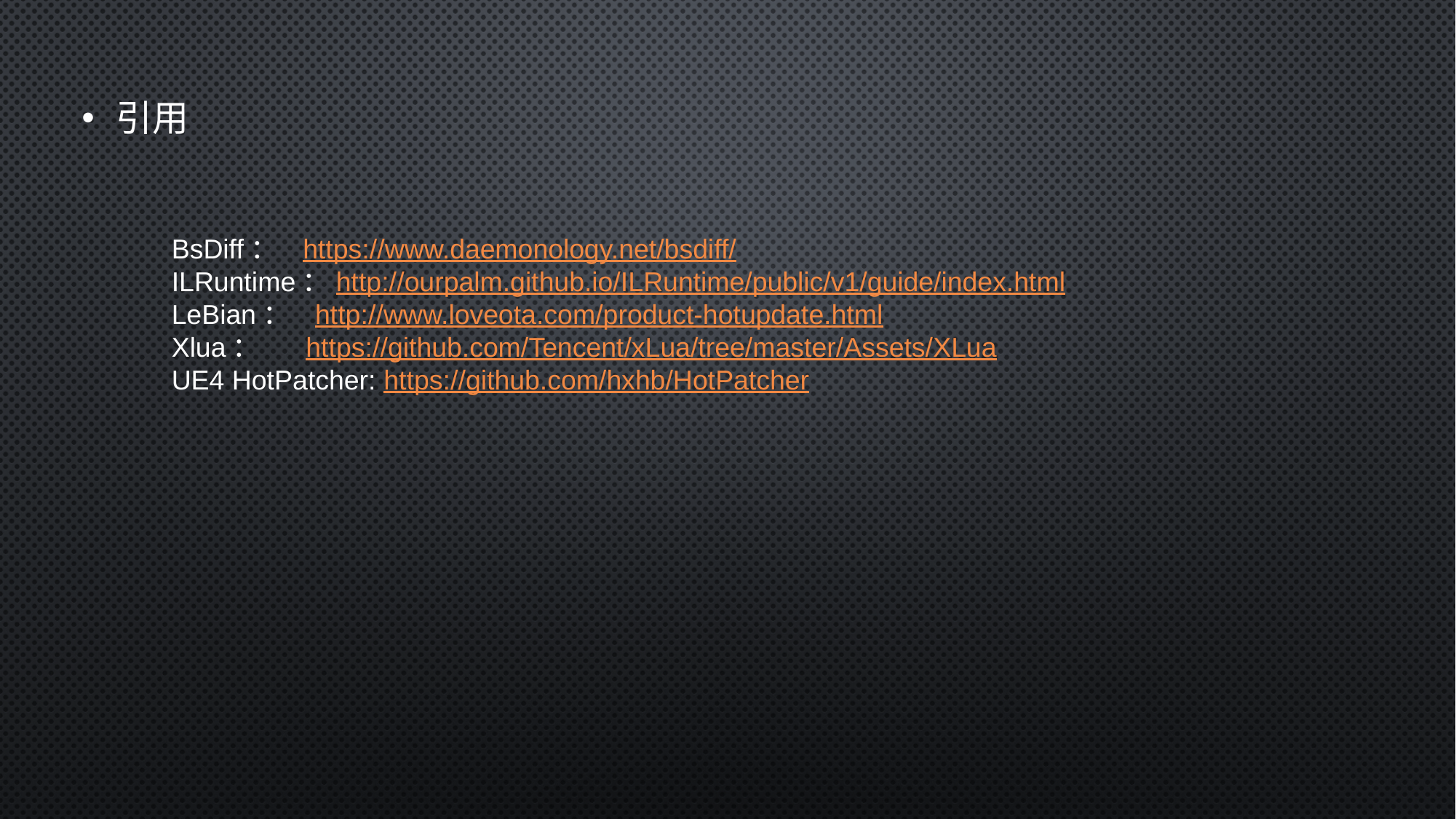

引用

BsDiff：   https://www.daemonology.net/bsdiff/
ILRuntime：http://ourpalm.github.io/ILRuntime/public/v1/guide/index.html
LeBian：   http://www.loveota.com/product-hotupdate.html
Xlua：	   https://github.com/Tencent/xLua/tree/master/Assets/XLua
UE4 HotPatcher: https://github.com/hxhb/HotPatcher